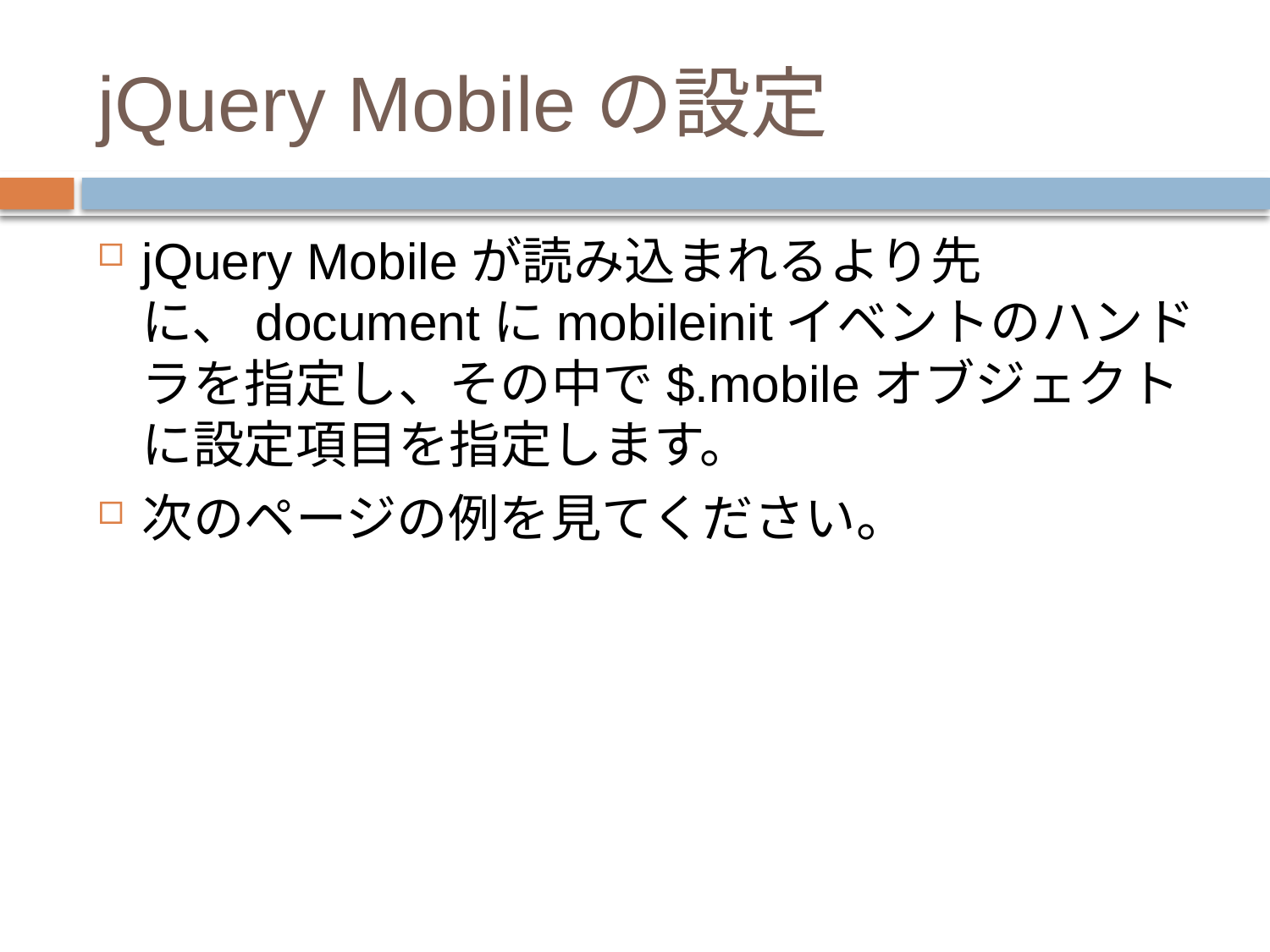

# jQuery Mobileの設定
jQuery Mobileが読み込まれるより先に、documentにmobileinitイベントのハンドラを指定し、その中で$.mobileオブジェクトに設定項目を指定します。
次のページの例を見てください。